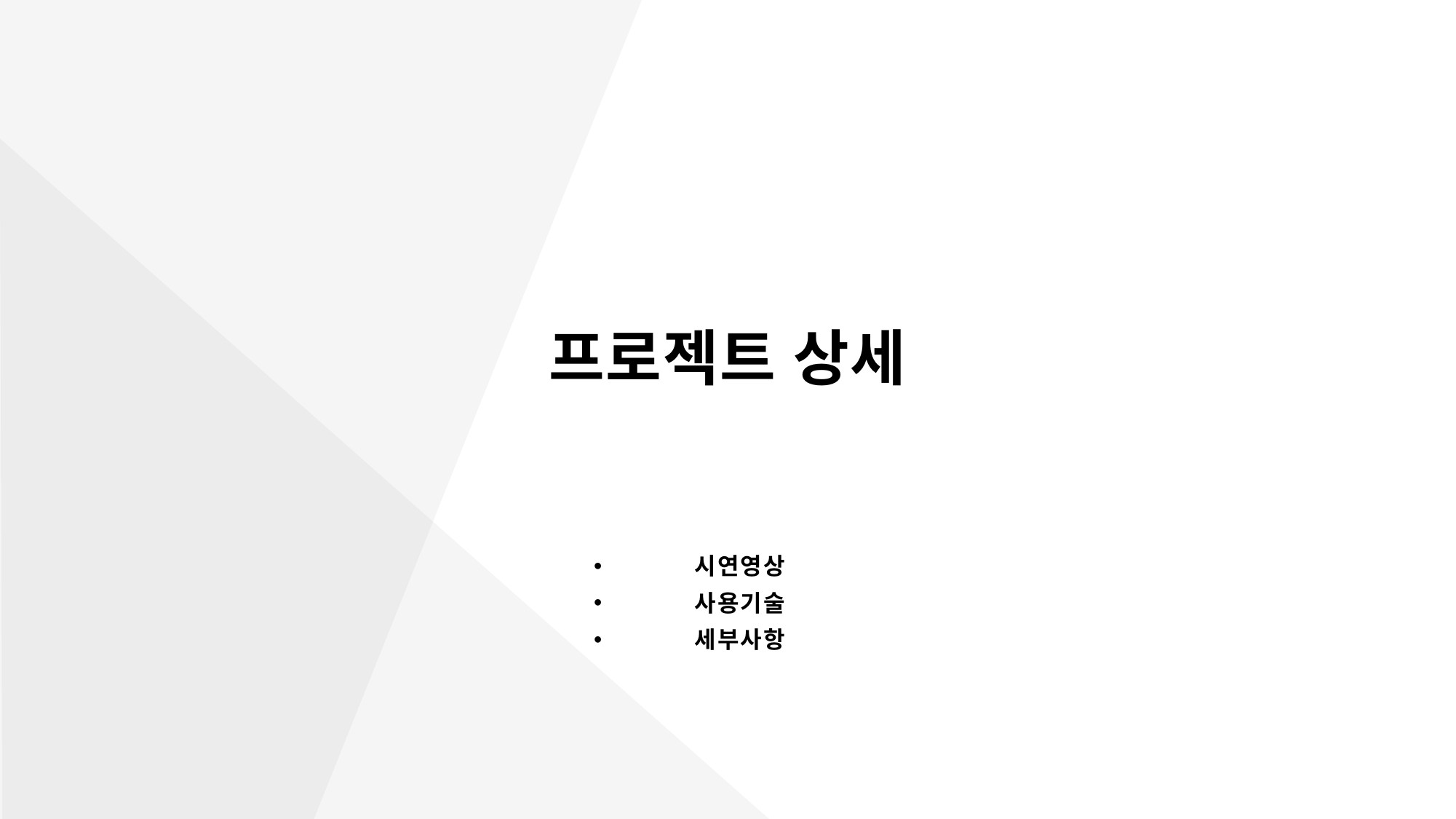

프로젝트 상세
FREE PPT TEMPLATE BY DELIGHT.
시연영상
사용기술
세부사항